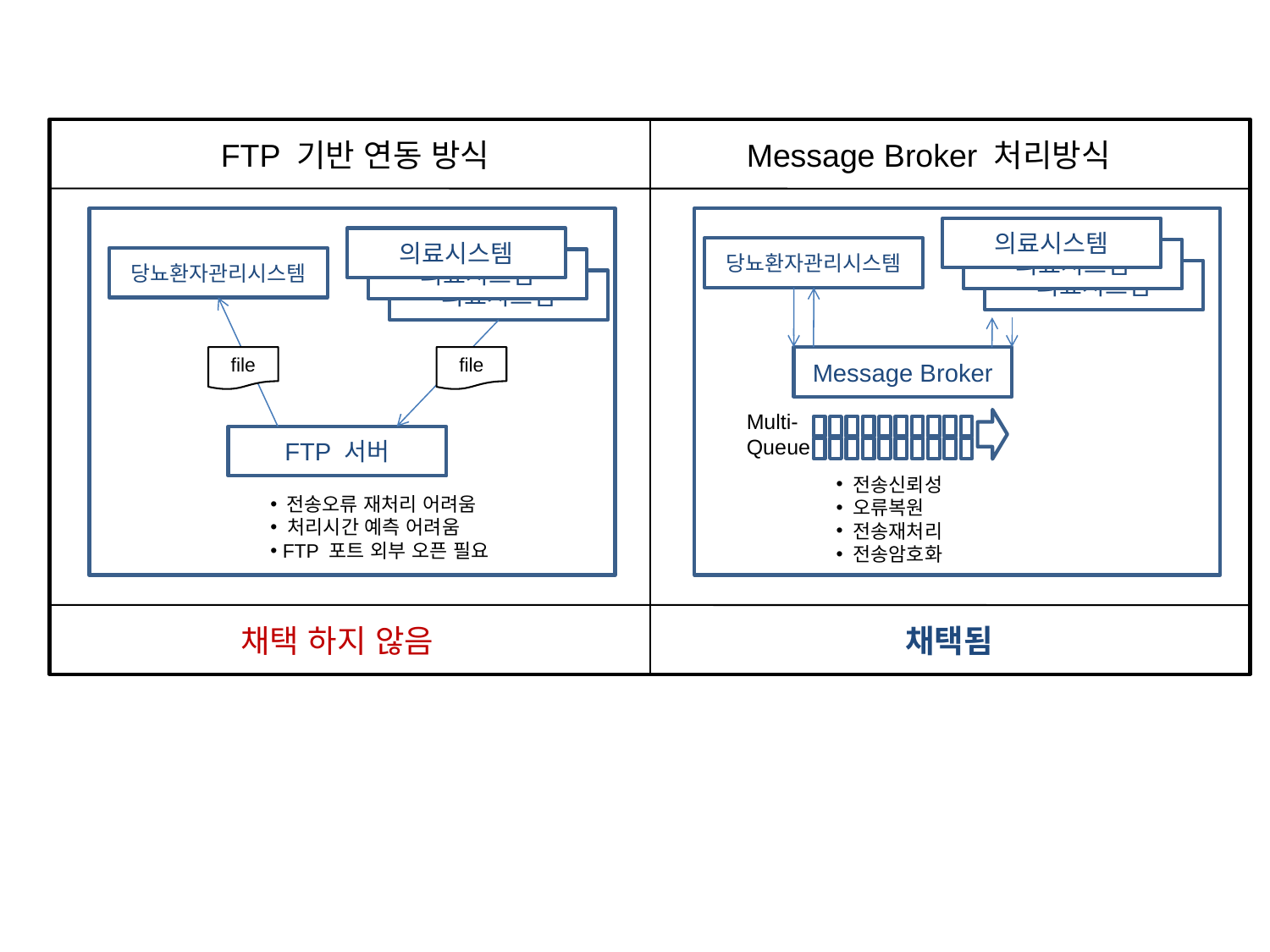

FTP 기반 연동 방식
Message Broker 처리방식

의료시스템
의료시스템
당뇨환자관리시스템
의료시스템
당뇨환자관리시스템
의료시스템
의료시스템
의료시스템
file
file
Message Broker
Multi- Queue

FTP 서버

 전송신뢰성
 오류복원
 전송재처리
 전송암호화
 전송오류 재처리 어려움
 처리시간 예측 어려움
 FTP 포트 외부 오픈 필요
채택 하지 않음
채택됨